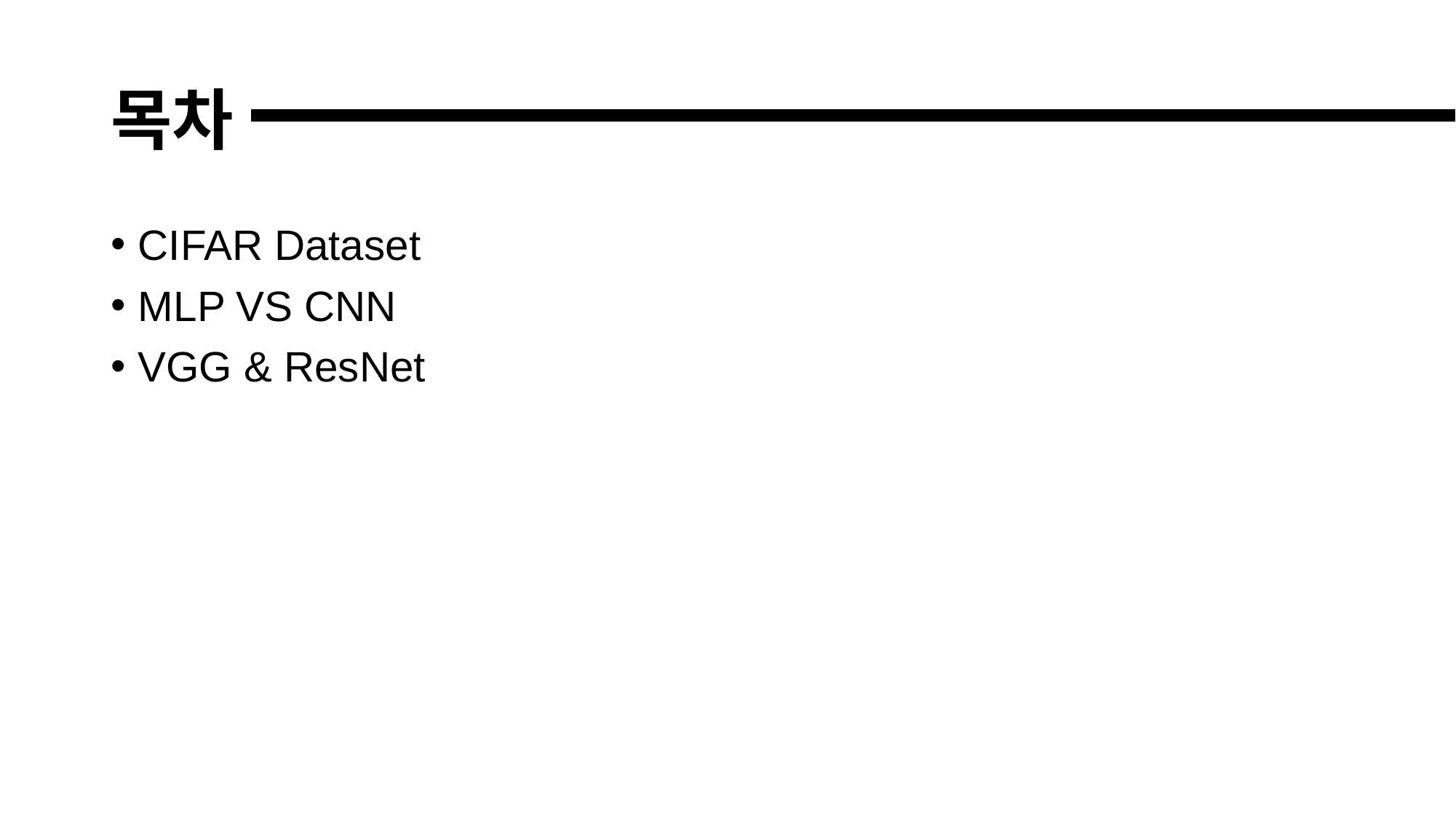

# 목차

CIFAR Dataset
MLP VS CNN
VGG & ResNet